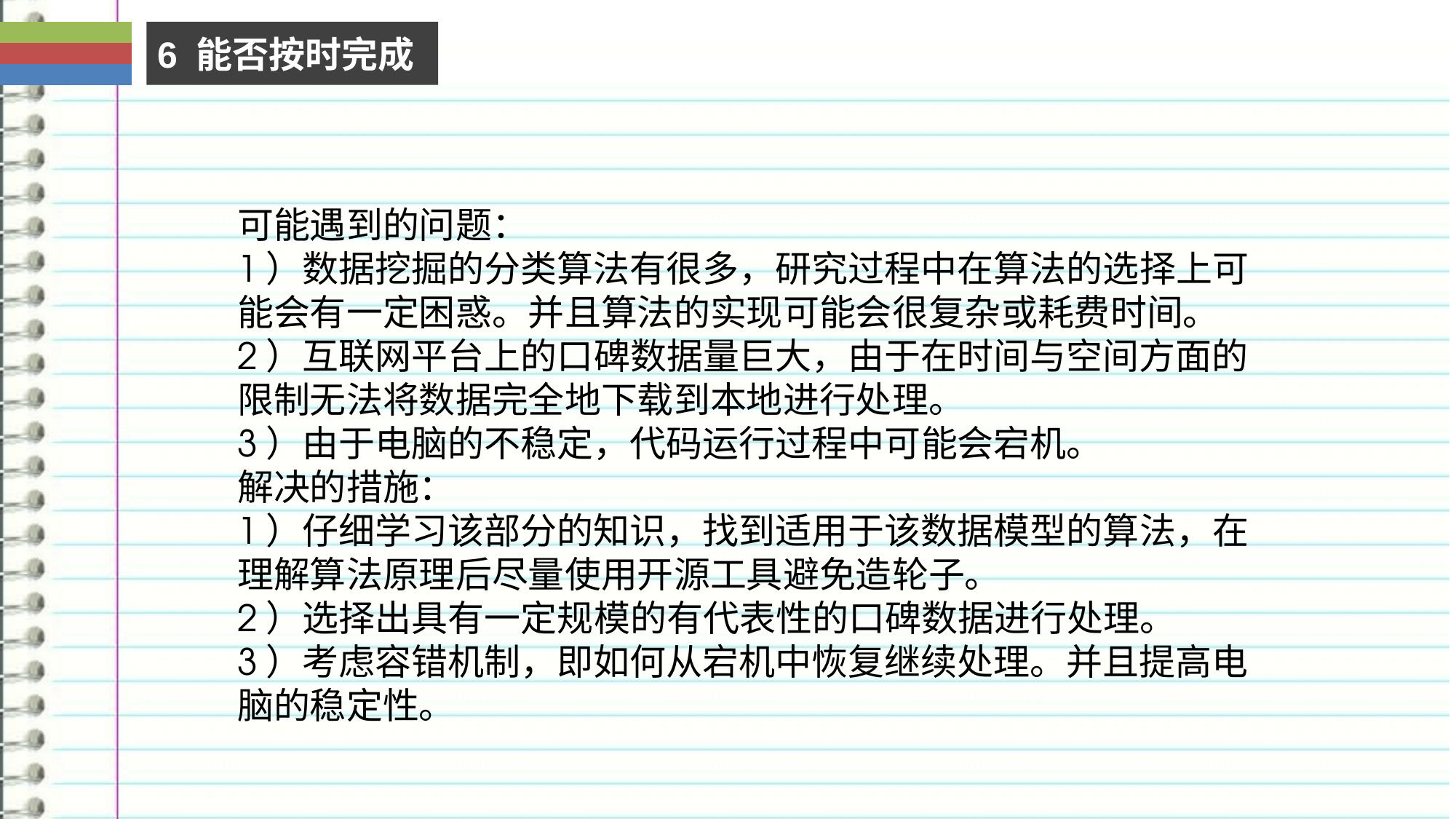

6 能否按时完成
可能遇到的问题：
1）数据挖掘的分类算法有很多，研究过程中在算法的选择上可能会有一定困惑。并且算法的实现可能会很复杂或耗费时间。
2）互联网平台上的口碑数据量巨大，由于在时间与空间方面的限制无法将数据完全地下载到本地进行处理。
3）由于电脑的不稳定，代码运行过程中可能会宕机。
解决的措施：
1）仔细学习该部分的知识，找到适用于该数据模型的算法，在理解算法原理后尽量使用开源工具避免造轮子。
2）选择出具有一定规模的有代表性的口碑数据进行处理。
3）考虑容错机制，即如何从宕机中恢复继续处理。并且提高电脑的稳定性。